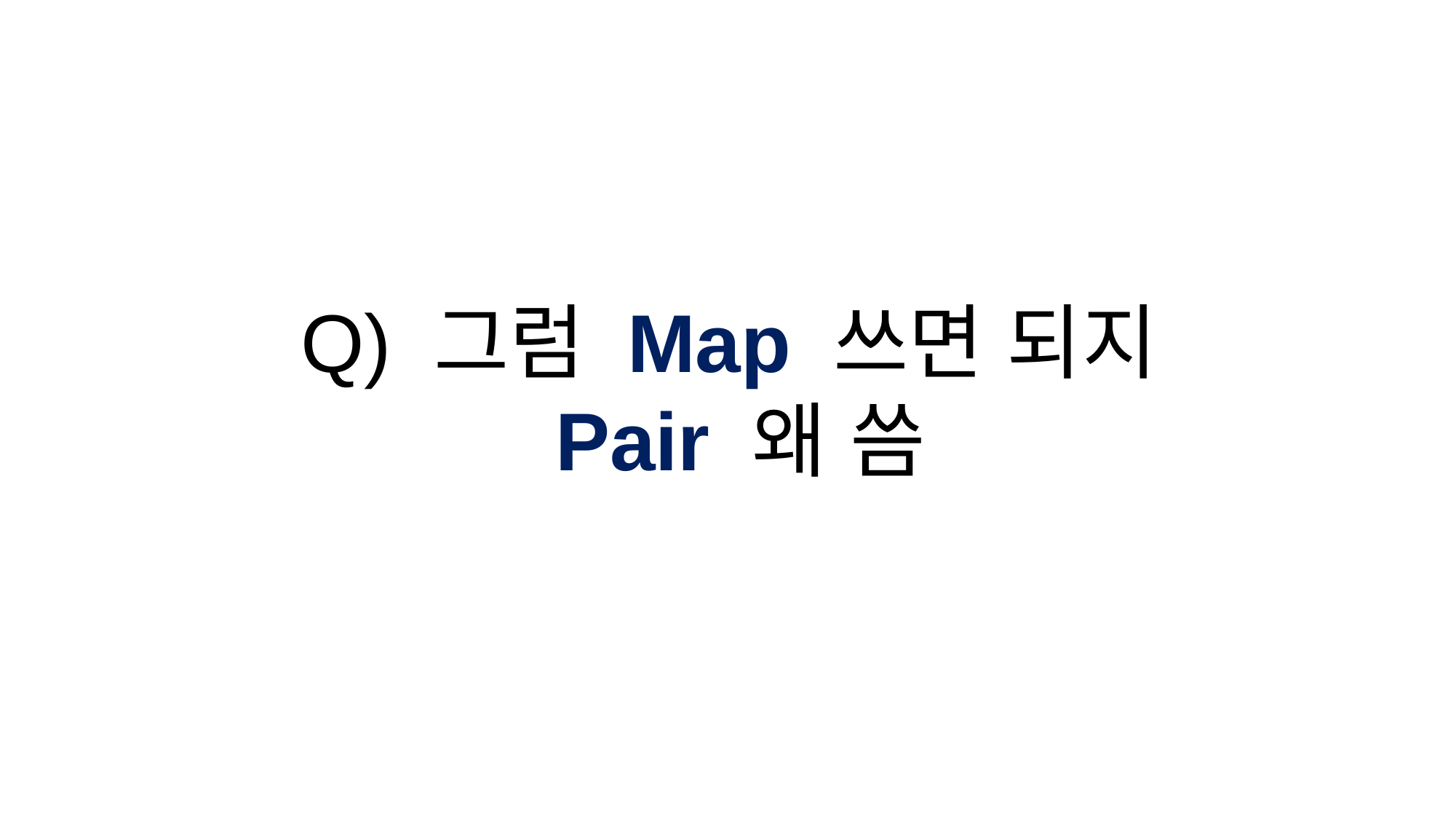

Q) 그럼 Map 쓰면 되지
Pair 왜 씀